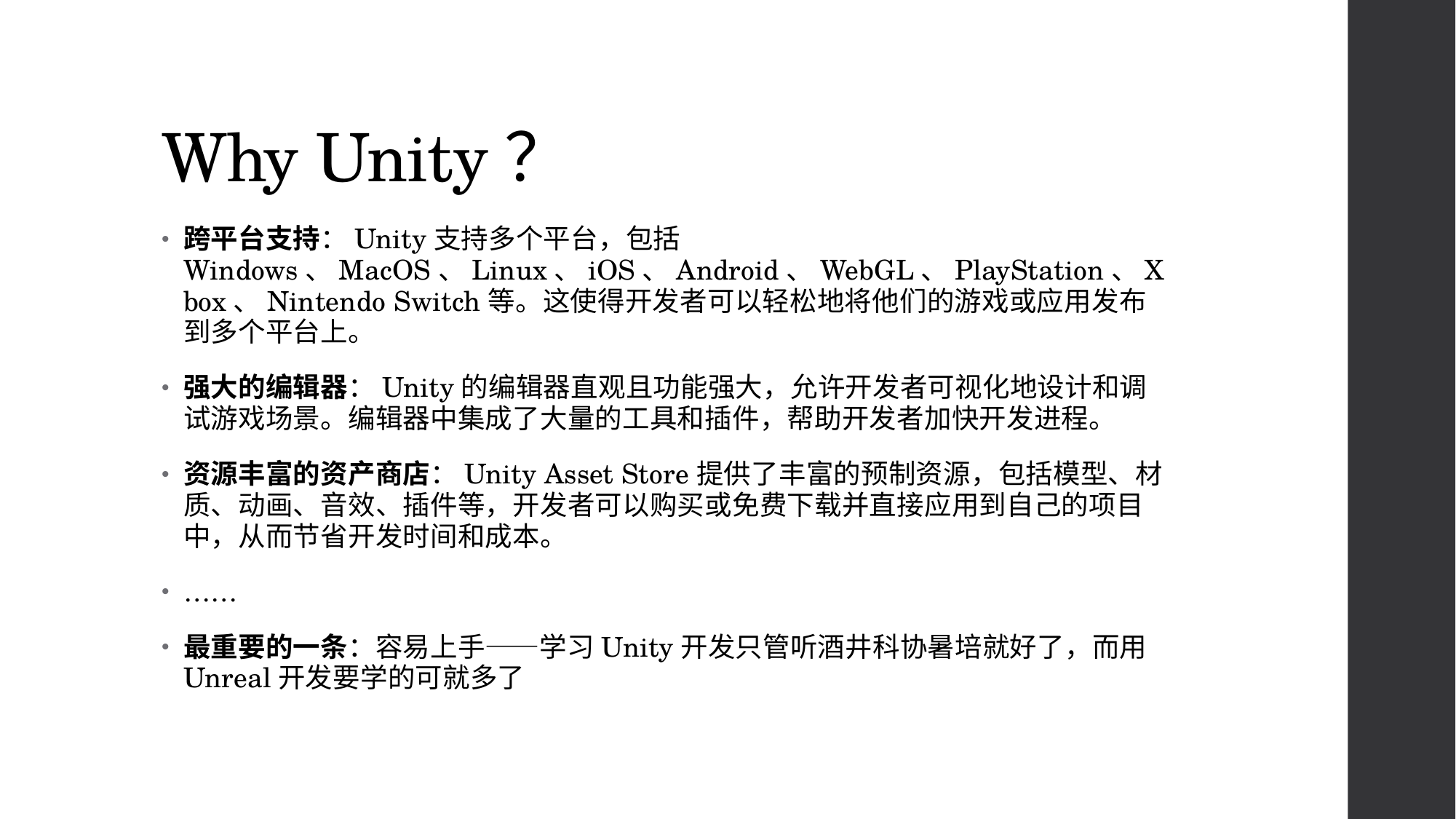

# Why Unity？
跨平台支持：Unity支持多个平台，包括Windows、MacOS、Linux、iOS、Android、WebGL、PlayStation、Xbox、Nintendo Switch等。这使得开发者可以轻松地将他们的游戏或应用发布到多个平台上。
强大的编辑器：Unity的编辑器直观且功能强大，允许开发者可视化地设计和调试游戏场景。编辑器中集成了大量的工具和插件，帮助开发者加快开发进程。
资源丰富的资产商店：Unity Asset Store提供了丰富的预制资源，包括模型、材质、动画、音效、插件等，开发者可以购买或免费下载并直接应用到自己的项目中，从而节省开发时间和成本。
……
最重要的一条：容易上手——学习Unity开发只管听酒井科协暑培就好了，而用Unreal开发要学的可就多了